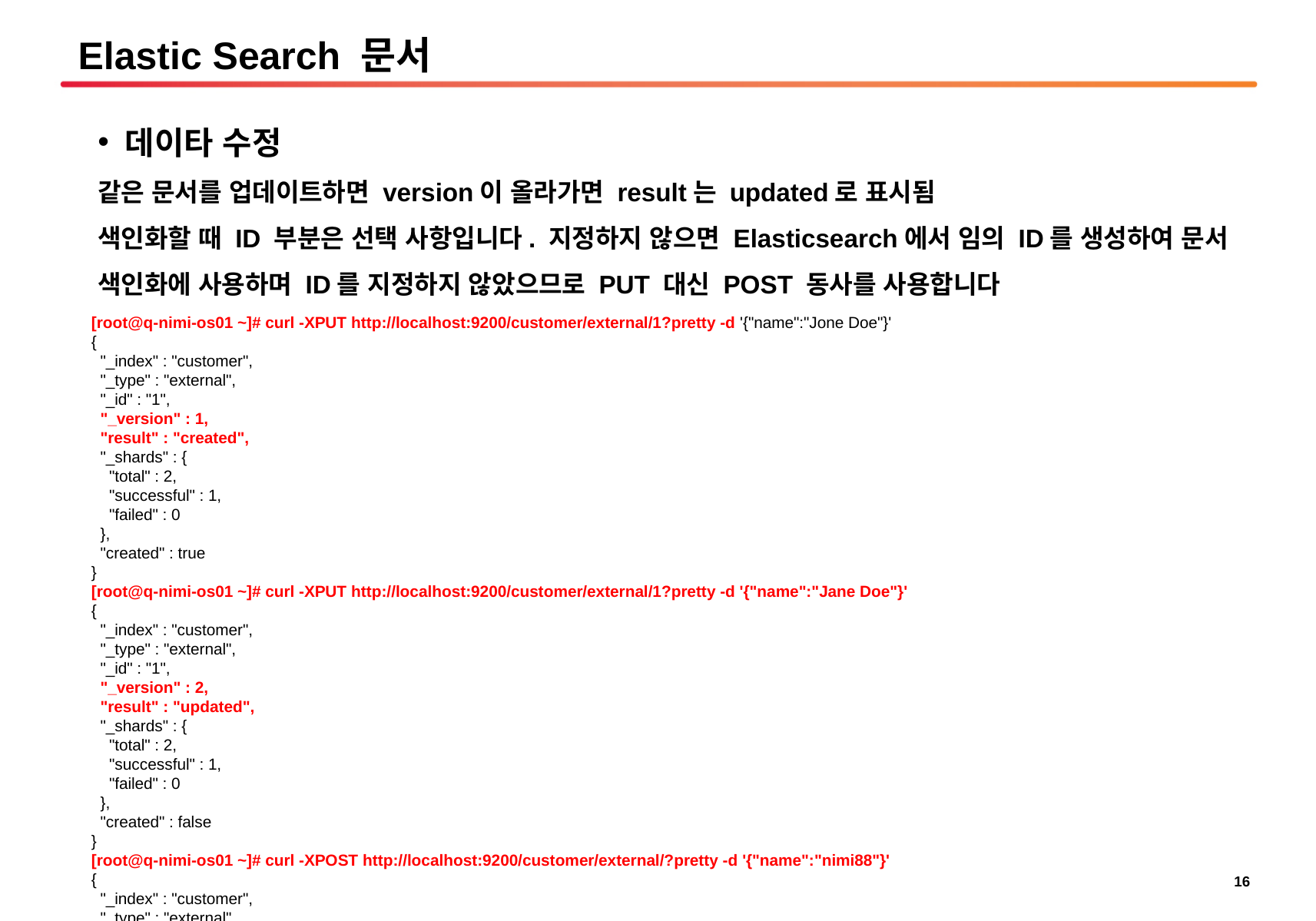

# Elastic Search 문서

데이타 수정
같은 문서를 업데이트하면 version이 올라가면 result는 updated로 표시됨
색인화할 때 ID 부분은 선택 사항입니다. 지정하지 않으면 Elasticsearch에서 임의 ID를 생성하여 문서 색인화에 사용하며 ID를 지정하지 않았으므로 PUT 대신 POST 동사를 사용합니다
[root@q-nimi-os01 ~]# curl -XPUT http://localhost:9200/customer/external/1?pretty -d '{"name":"Jone Doe"}'
{
  "_index" : "customer",
  "_type" : "external",
  "_id" : "1",
  "_version" : 1,
  "result" : "created",
  "_shards" : {
    "total" : 2,
    "successful" : 1,
    "failed" : 0
  },
  "created" : true
}
[root@q-nimi-os01 ~]# curl -XPUT http://localhost:9200/customer/external/1?pretty -d '{"name":"Jane Doe"}'
{
  "_index" : "customer",
  "_type" : "external",
  "_id" : "1",
  "_version" : 2,
  "result" : "updated",
  "_shards" : {
    "total" : 2,
    "successful" : 1,
    "failed" : 0
  },
  "created" : false
}
[root@q-nimi-os01 ~]# curl -XPOST http://localhost:9200/customer/external/?pretty -d '{"name":"nimi88"}'
{
  "_index" : "customer",
  "_type" : "external",
  "_id" : "AV5kyvaulGuujBzLkBUm",
  "_version" : 1,
  "result" : "created",
  "_shards" : {
    "total" : 2,
    "successful" : 1,
    "failed" : 0
  },
  "created" : true
}